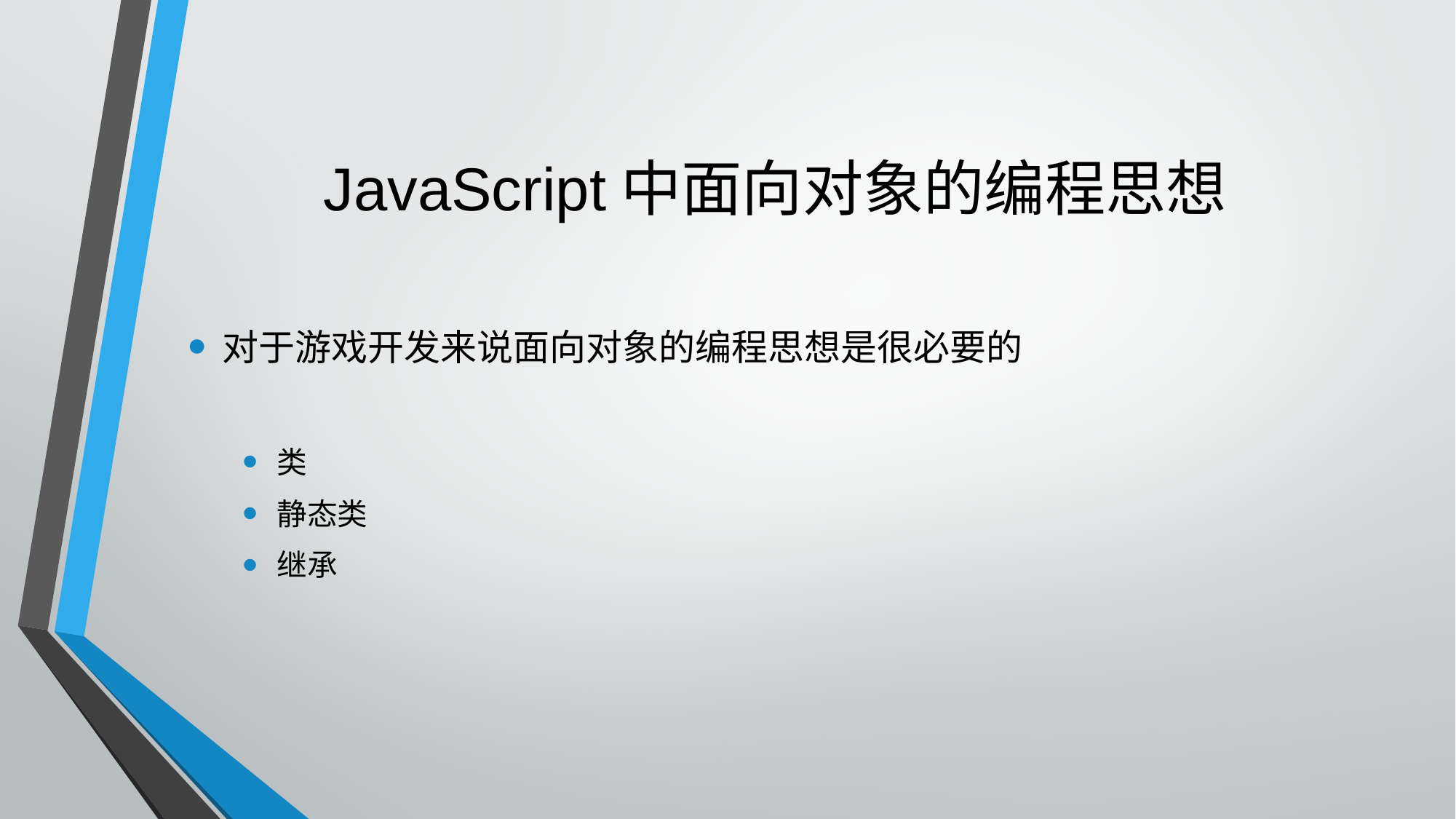

# JavaScript中面向对象的编程思想
对于游戏开发来说面向对象的编程思想是很必要的

类
静态类
继承